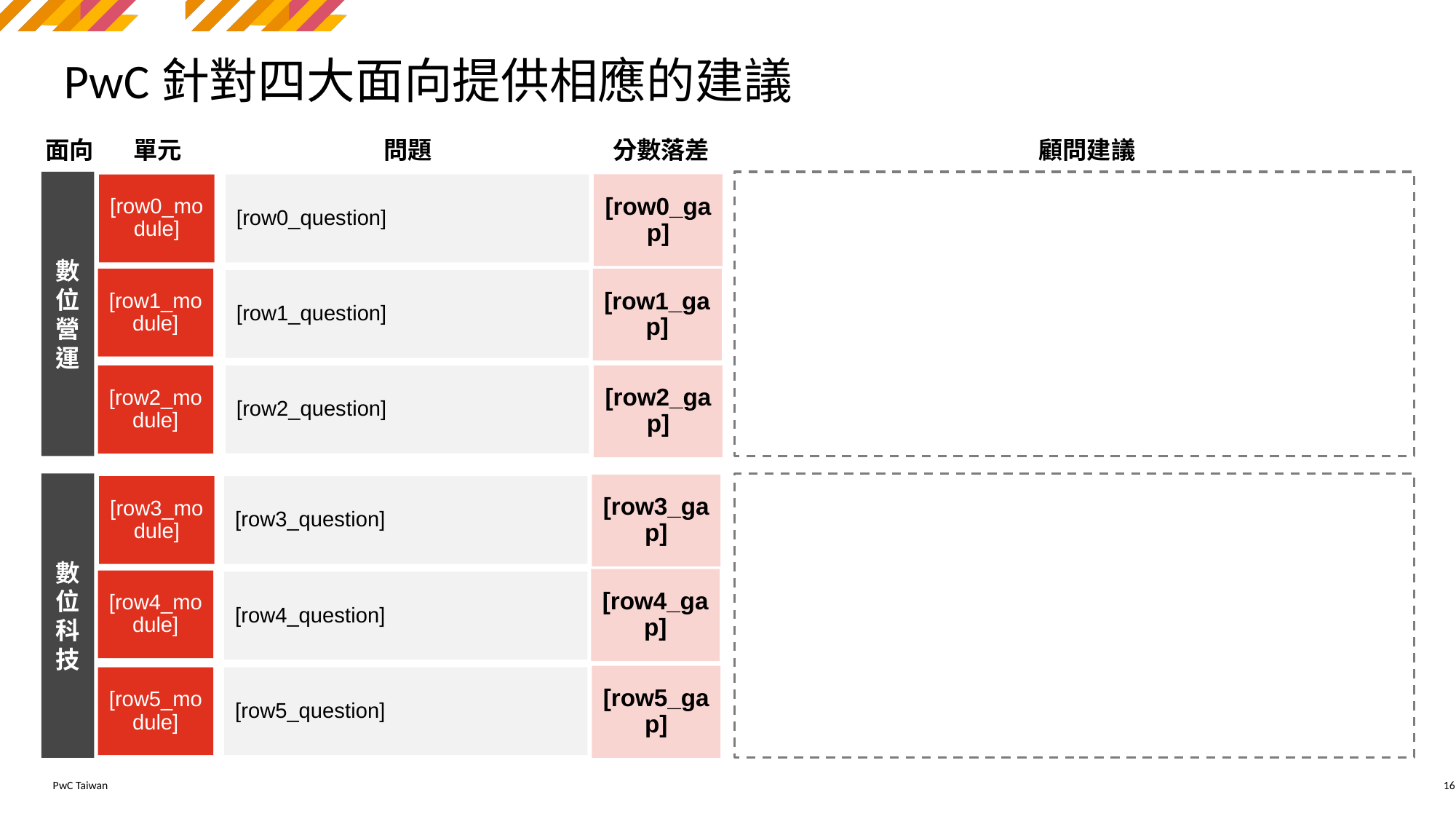

# PwC針對四大面向提供相應的建議
數位營運
[row0_gap]
[row0_module]
[row0_question]
[row1_module]
[row1_gap]
[row1_question]
[row2_question]
[row2_gap]
[row2_module]
數位科技
[row3_gap]
[row3_module]
[row3_question]
[row4_gap]
[row4_module]
[row4_question]
[row5_gap]
[row5_question]
[row5_module]
16